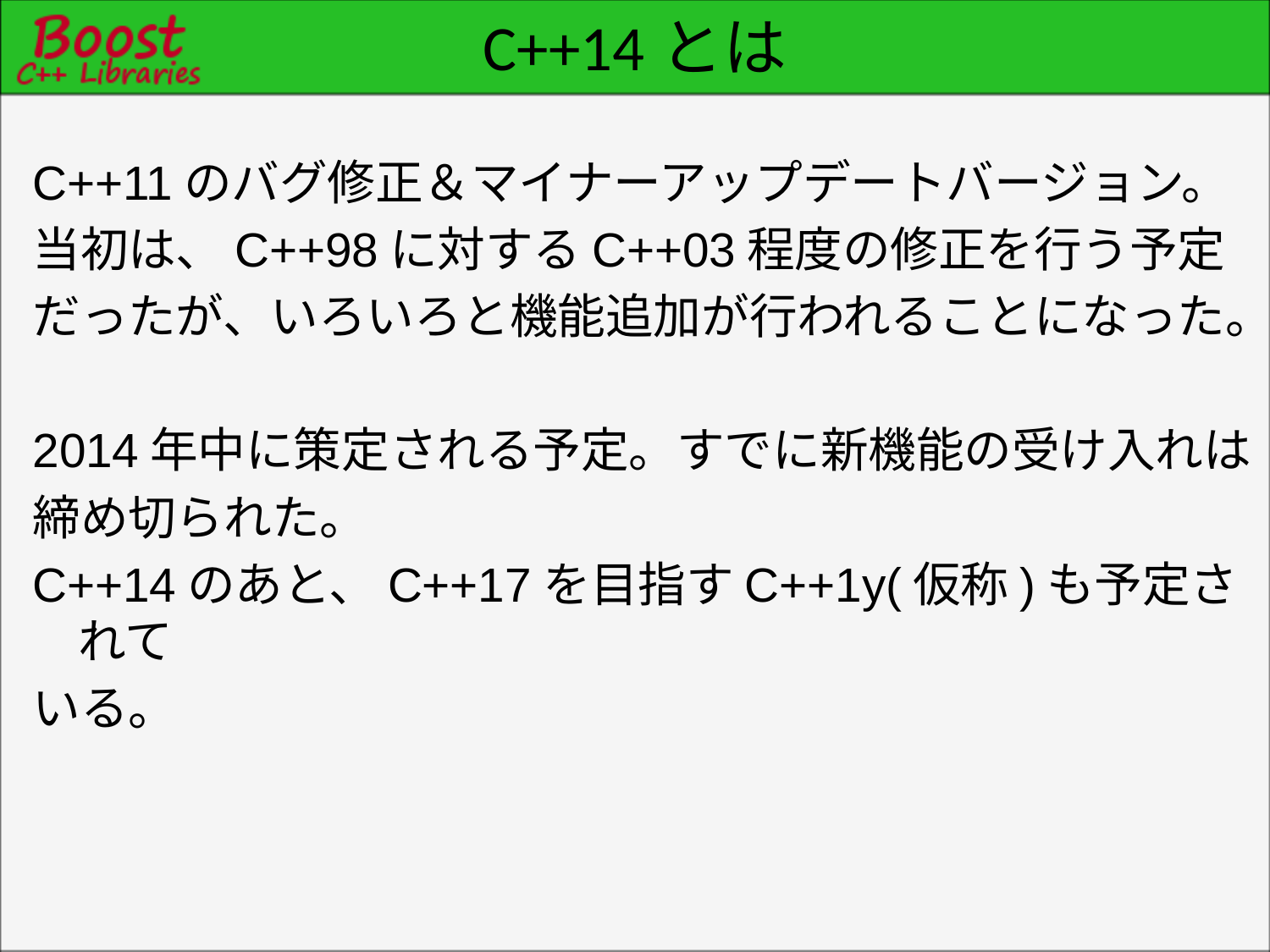

# C++14とは
C++11のバグ修正＆マイナーアップデートバージョン。
当初は、C++98に対するC++03程度の修正を行う予定
だったが、いろいろと機能追加が行われることになった。

2014年中に策定される予定。すでに新機能の受け入れは
締め切られた。
C++14のあと、C++17を目指すC++1y(仮称)も予定されて
いる。